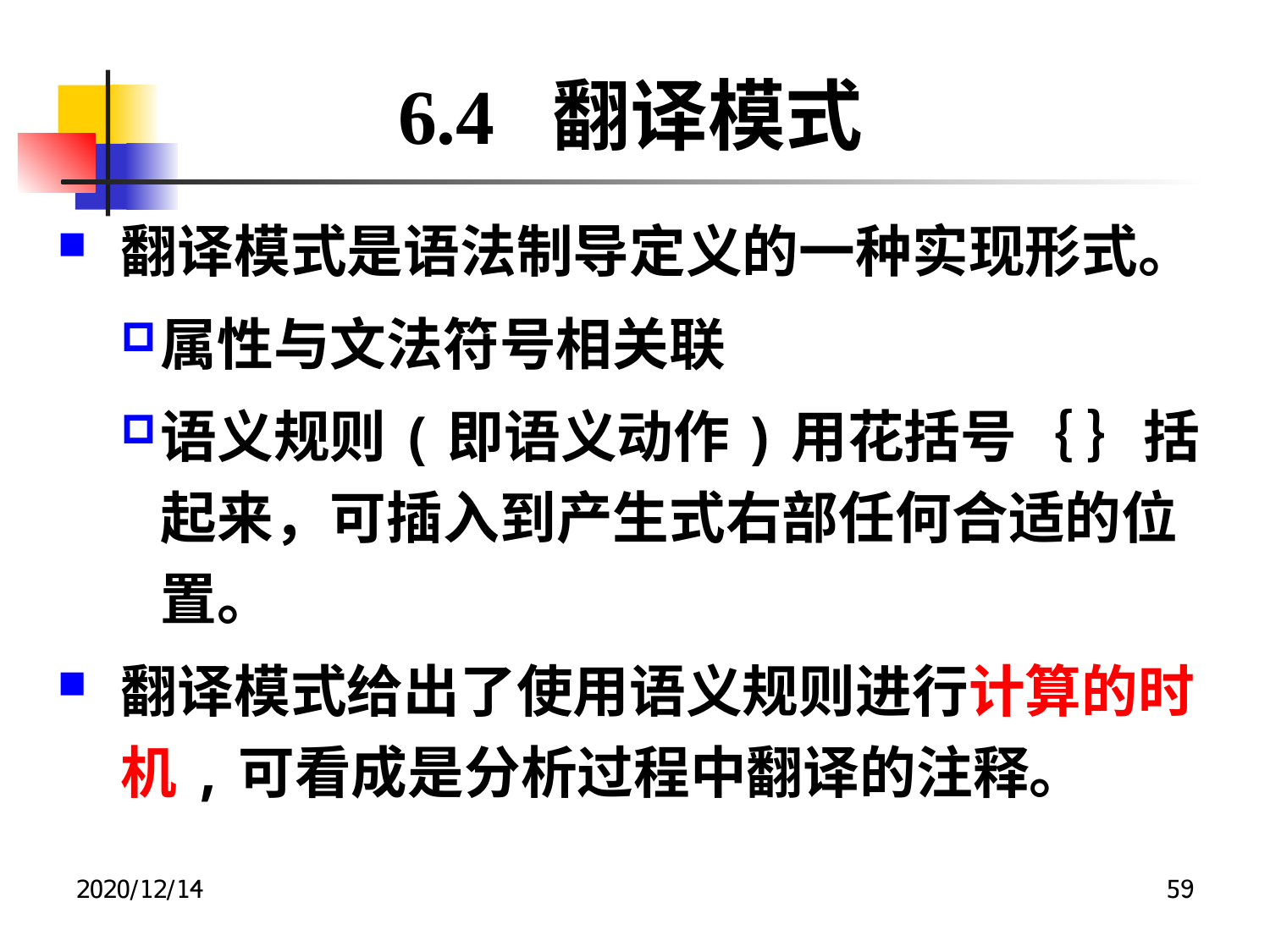

6.4  翻译模式
翻译模式是语法制导定义的一种实现形式。
属性与文法符号相关联
语义规则(即语义动作)用花括号｛ ｝括起来，可插入到产生式右部任何合适的位置。
翻译模式给出了使用语义规则进行计算的时机,可看成是分析过程中翻译的注释。
2020/12/14
59